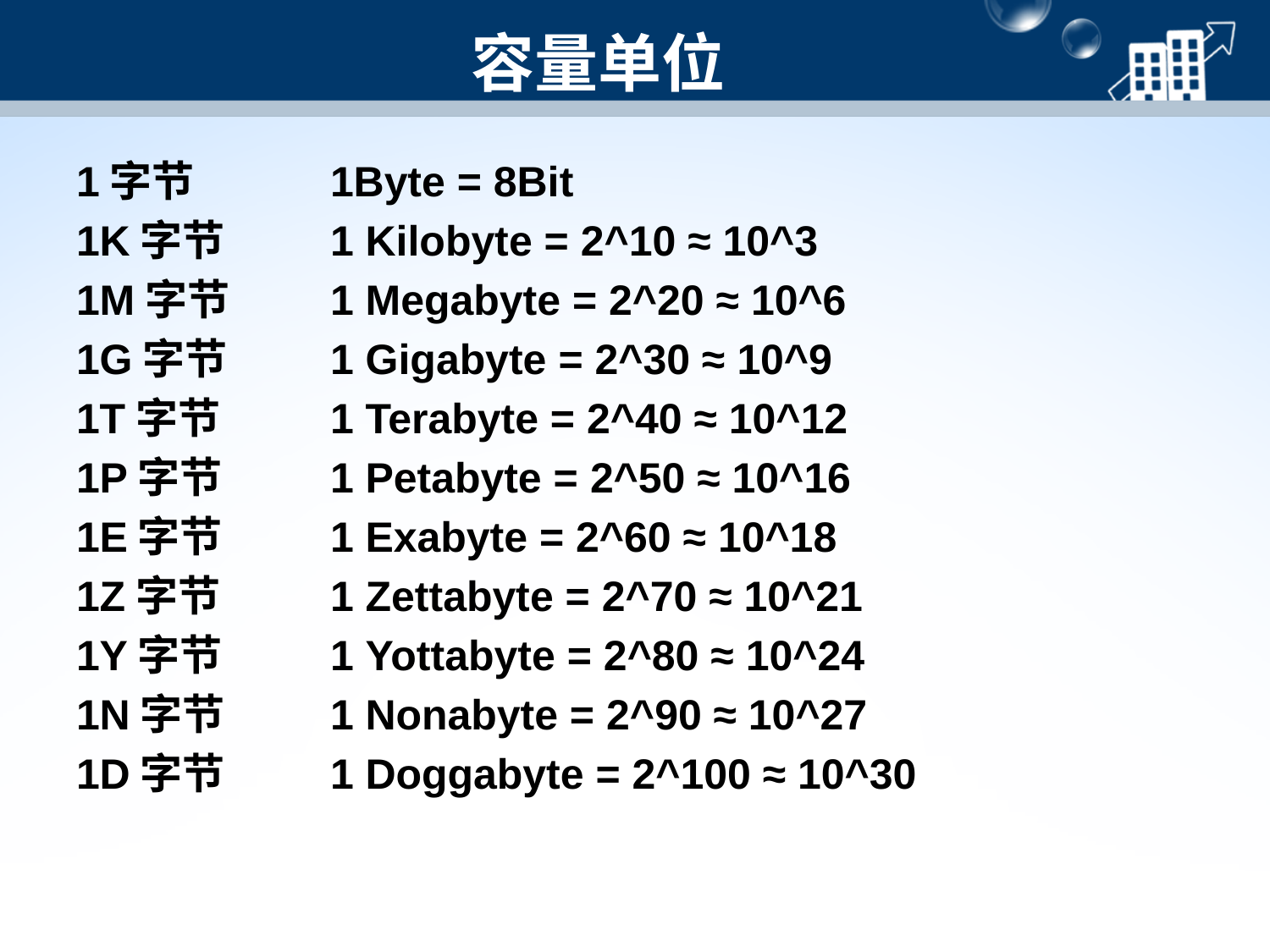

# 容量单位
1字节		1Byte = 8Bit
1K字节	1 Kilobyte = 2^10 ≈ 10^3
1M字节	1 Megabyte = 2^20 ≈ 10^6
1G字节	1 Gigabyte = 2^30 ≈ 10^9
1T字节	1 Terabyte = 2^40 ≈ 10^12
1P字节	1 Petabyte = 2^50 ≈ 10^16
1E字节	1 Exabyte = 2^60 ≈ 10^18
1Z字节	1 Zettabyte = 2^70 ≈ 10^21
1Y字节	1 Yottabyte = 2^80 ≈ 10^24
1N字节	1 Nonabyte = 2^90 ≈ 10^27
1D字节	1 Doggabyte = 2^100 ≈ 10^30